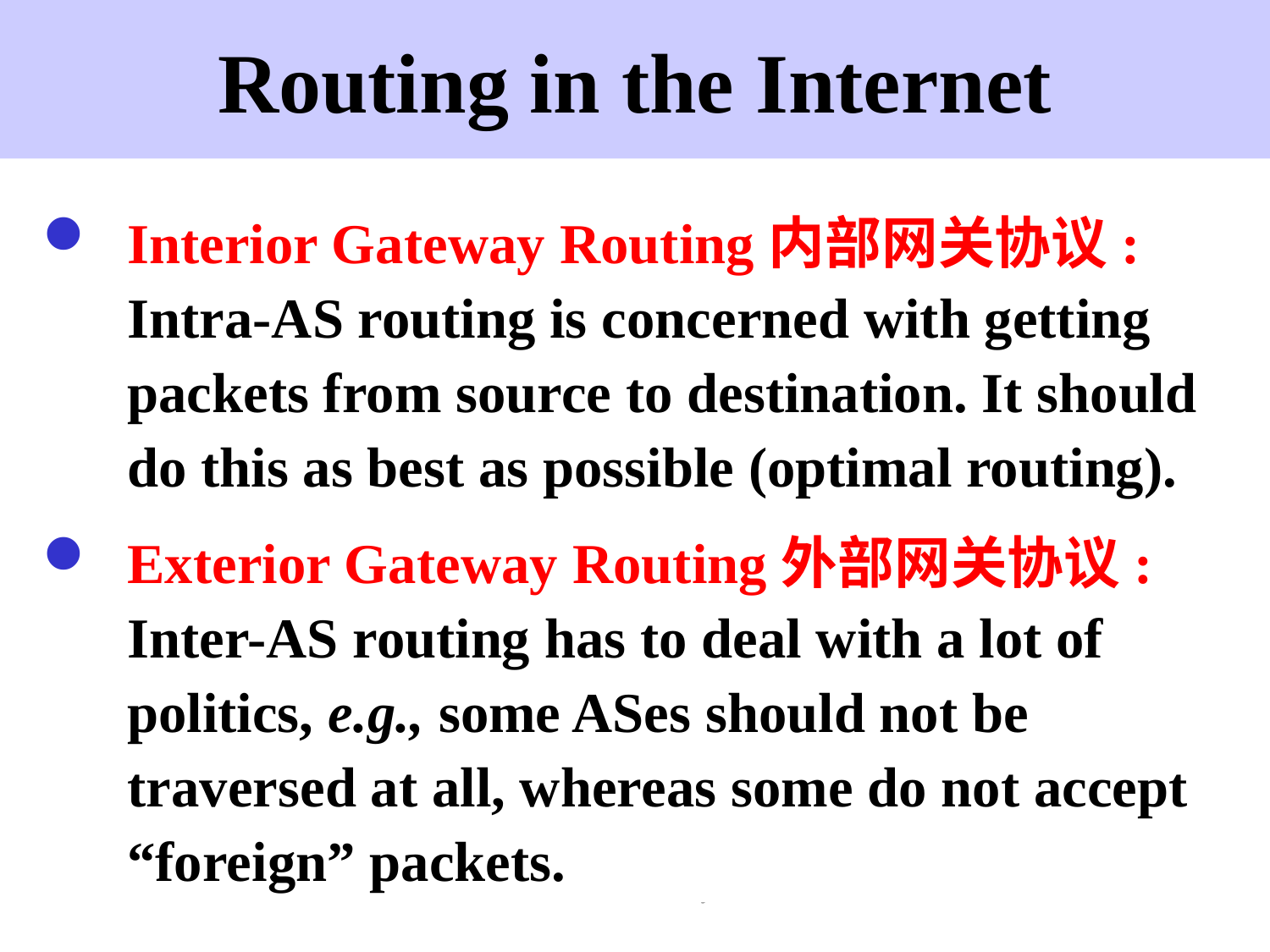

# Routing in the Internet
Interior Gateway Routing内部网关协议: Intra-AS routing is concerned with getting packets from source to destination. It should do this as best as possible (optimal routing).
Exterior Gateway Routing外部网关协议: Inter-AS routing has to deal with a lot of politics, e.g., some ASes should not be traversed at all, whereas some do not accept “foreign” packets.

The Network Layer
61